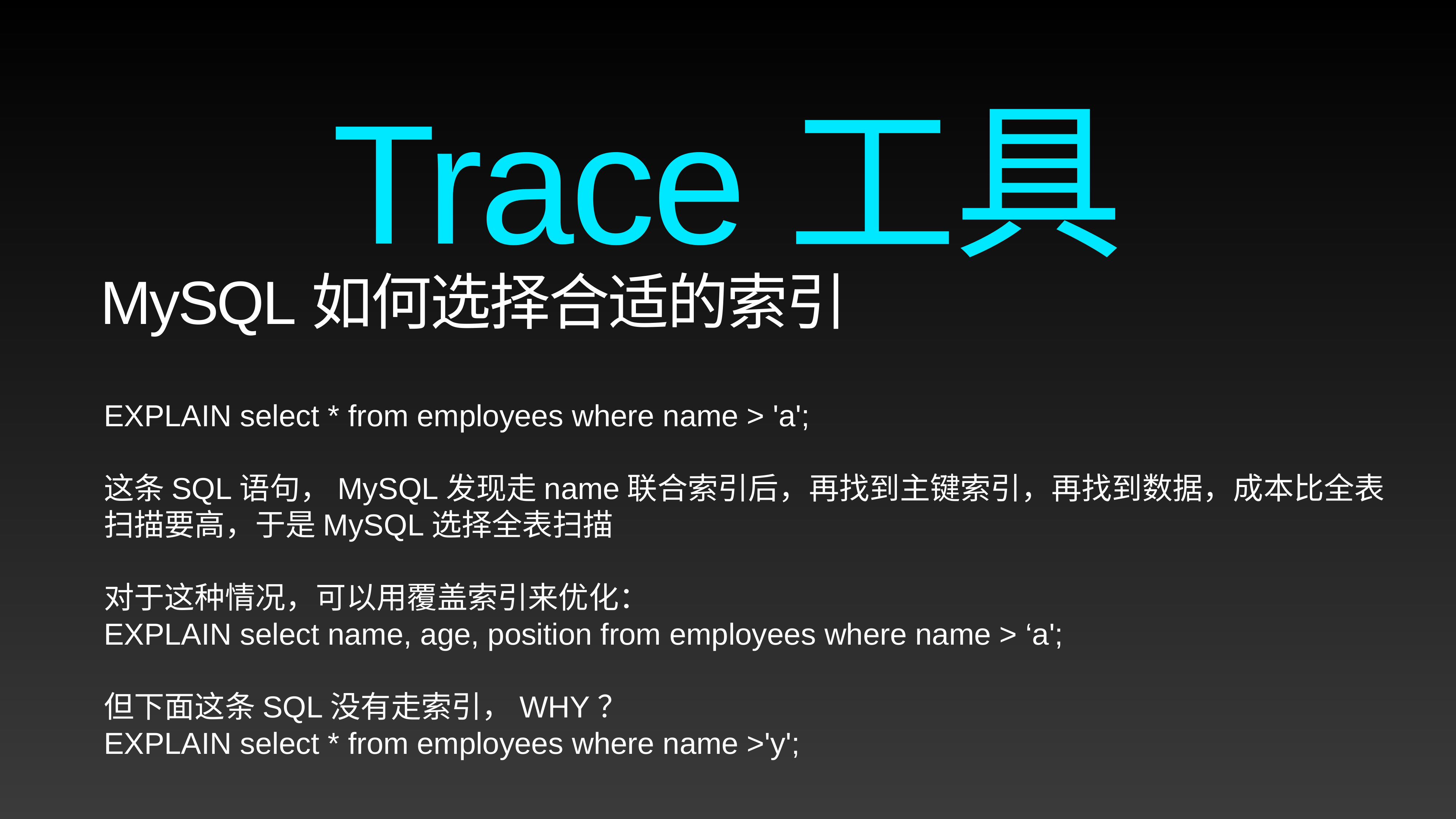

Trace工具
MySQL如何选择合适的索引
EXPLAIN select * from employees where name > 'a';

这条SQL语句，MySQL发现走name联合索引后，再找到主键索引，再找到数据，成本比全表扫描要高，于是MySQL选择全表扫描

对于这种情况，可以用覆盖索引来优化：
EXPLAIN select name, age, position from employees where name > ‘a';

但下面这条SQL没有走索引，WHY？
EXPLAIN select * from employees where name >'y';